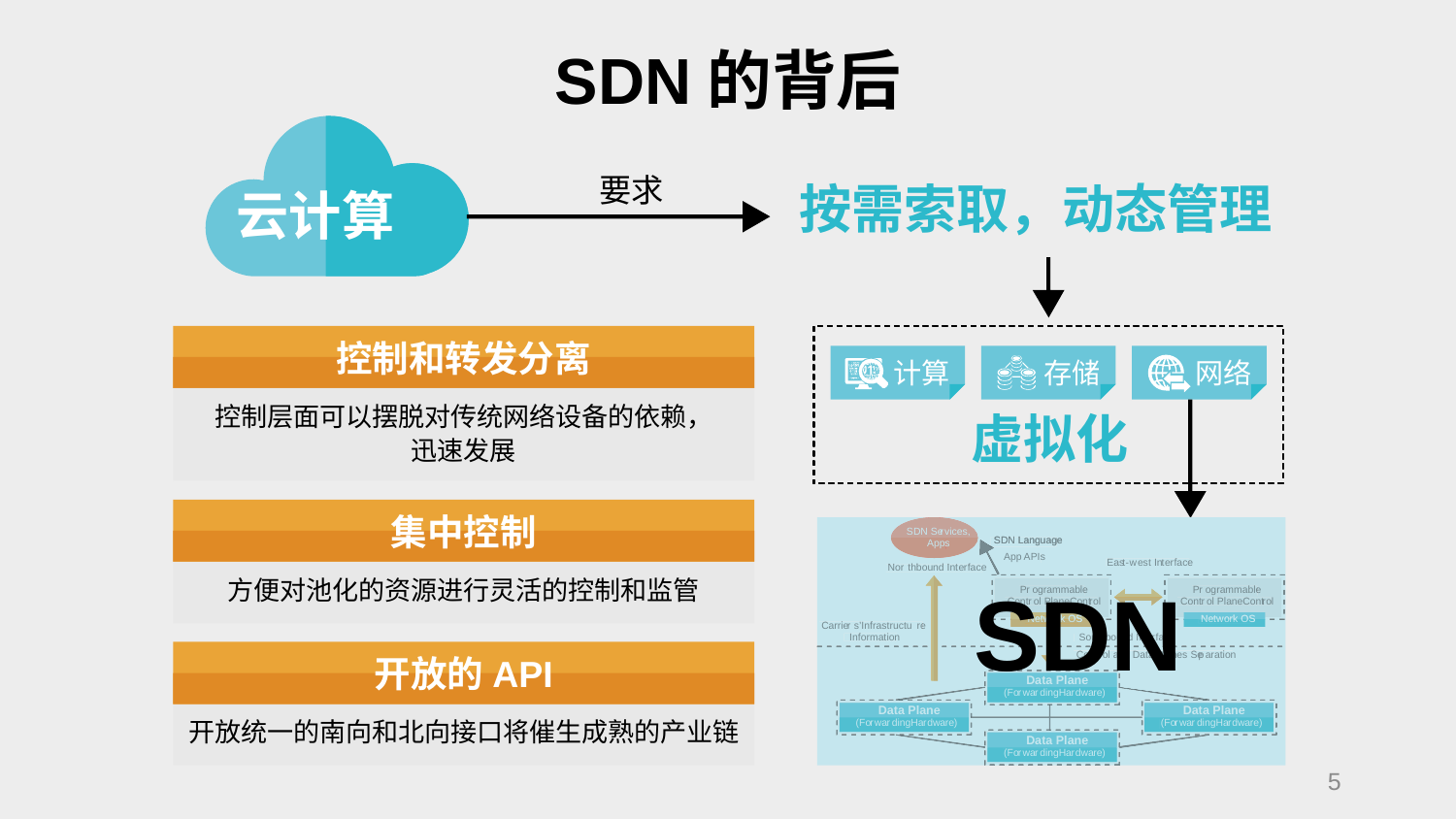

# SDN的背后

云计算
按需索取，动态管理
要求

计算
存储
网络

虚拟化

控制和转发分离

控制层面可以摆脱对传统网络设备的依赖，
迅速发展

集中控制

方便对池化的资源进行灵活的控制和监管

开放的API

开放统一的南向和北向接口将催生成熟的产业链

SDN Se
SDN Se
r
r
vices,
vices,

SDN Language
Apps
Apps

App APIs
Eas
t
-
w
est In
t
e
r
face
No
r
thbound In
t
e
r
face

P
P
r
r
ogrammable
ogrammable
P
P
r
r
ogrammable
ogrammable

Cont
Cont
r
r
ol PlaneCont
ol PlaneCont
r
r
ol
ol
Cont
r
ol PlaneCont
r
ol

Net
Net
Net
w
w
w
ork OS
ork OS
ork OS
Net
w
ork OS

Carrie
r
s’Infrastructu
r
e

Information
Southbound In
t
e
r
face

Cont
r
ol and Data Planes Se
p
aration

Data Plane

(Fo
r
wa
r
dingHa
r
dwa
r
e)

Data Plane
Data Plane

(Fo
r
wa
r
dingHa
r
dwa
r
e)
(Fo
r
wa
r
dingHa
r
dwa
r
e)

Data Plane

(Fo
r
wa
r
dingHa
r
dwa
r
e)

SDN Language
SDN Language

App APIs

Eas
t
-
w
est In
t
e
r
face

No
r
thbound In
t
e
r
face

SDN

Cont
r
ol PlaneCont
r
ol

Net
Net
w
w
ork OS
ork OS

Carrie
r
s’Infrastructu
r
e

Information
Southbound In
t
e
r
face

Cont
r
ol and Data Planes Se
p
aration

Data Plane

(Fo
r
wa
r
dingHa
r
dwa
r
e)

Data Plane
Data Plane

(Fo
r
wa
r
dingHa
r
dwa
r
e)
(Fo
r
wa
r
dingHa
r
dwa
r
e)

Data Plane

(Fo
r
wa
r
dingHa
r
dwa
r
e)

5